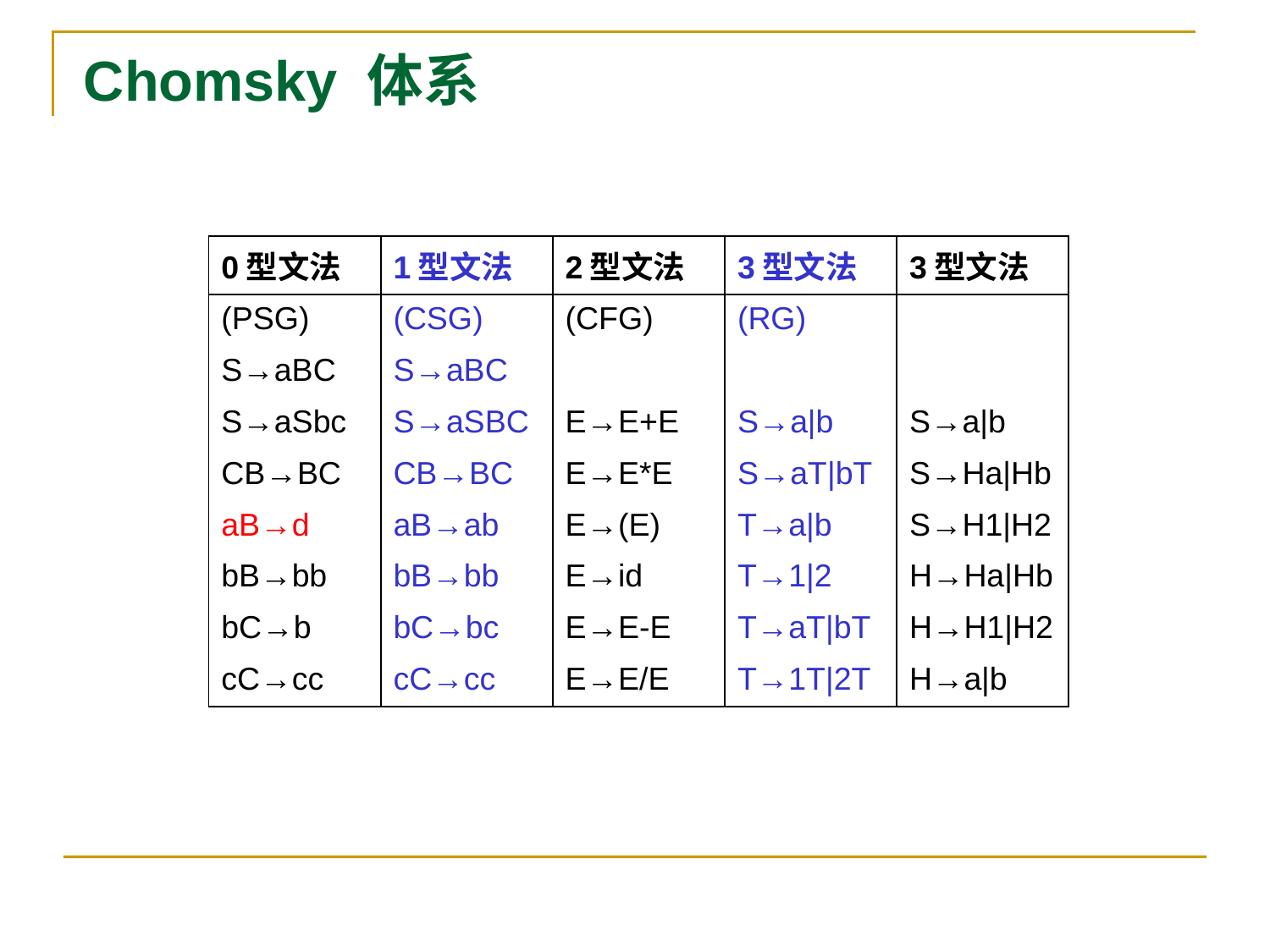

# Chomsky 体系
| 0型文法 | 1型文法 | 2型文法 | 3型文法 | 3型文法 |
| --- | --- | --- | --- | --- |
| (PSG) | (CSG) | (CFG) | (RG) |  |
| S→aBC | S→aBC |  |  |  |
| S→aSbc | S→aSBC | E→E+E | S→a|b | S→a|b |
| CB→BC | CB→BC | E→E\*E | S→aT|bT | S→Ha|Hb |
| aB→d | aB→ab | E→(E) | T→a|b | S→H1|H2 |
| bB→bb | bB→bb | E→id | T→1|2 | H→Ha|Hb |
| bC→b | bC→bc | E→E-E | T→aT|bT | H→H1|H2 |
| cC→cc | cC→cc | E→E/E | T→1T|2T | H→a|b |
72